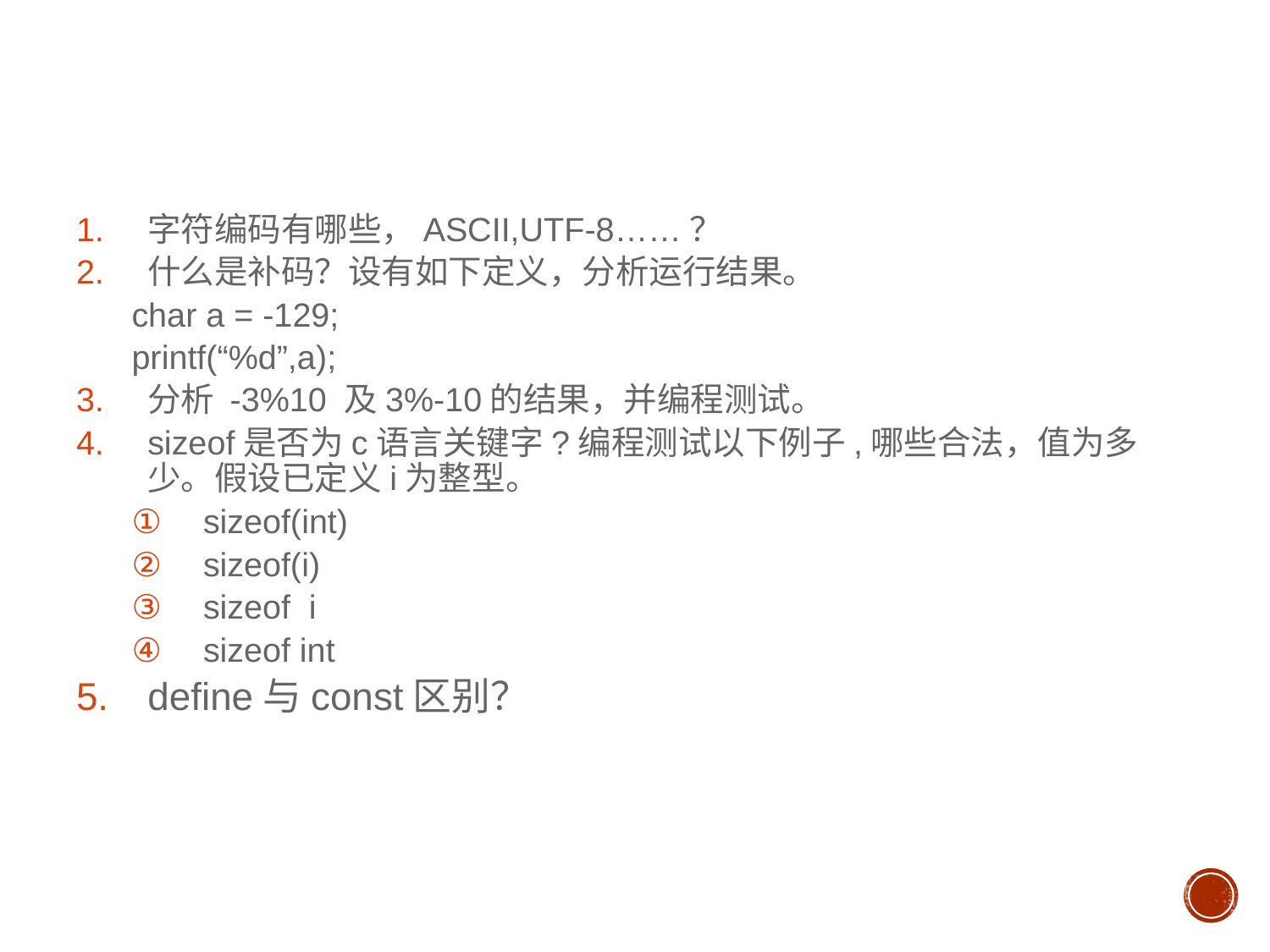

课后查阅资料
字符编码有哪些，ASCII,UTF-8……？
什么是补码？设有如下定义，分析运行结果。
char a = -129;
printf(“%d”,a);
分析 -3%10 及3%-10的结果，并编程测试。
sizeof是否为c语言关键字?编程测试以下例子,哪些合法，值为多少。假设已定义i为整型。
sizeof(int)
sizeof(i)
sizeof  i
sizeof int
define与const区别？

56